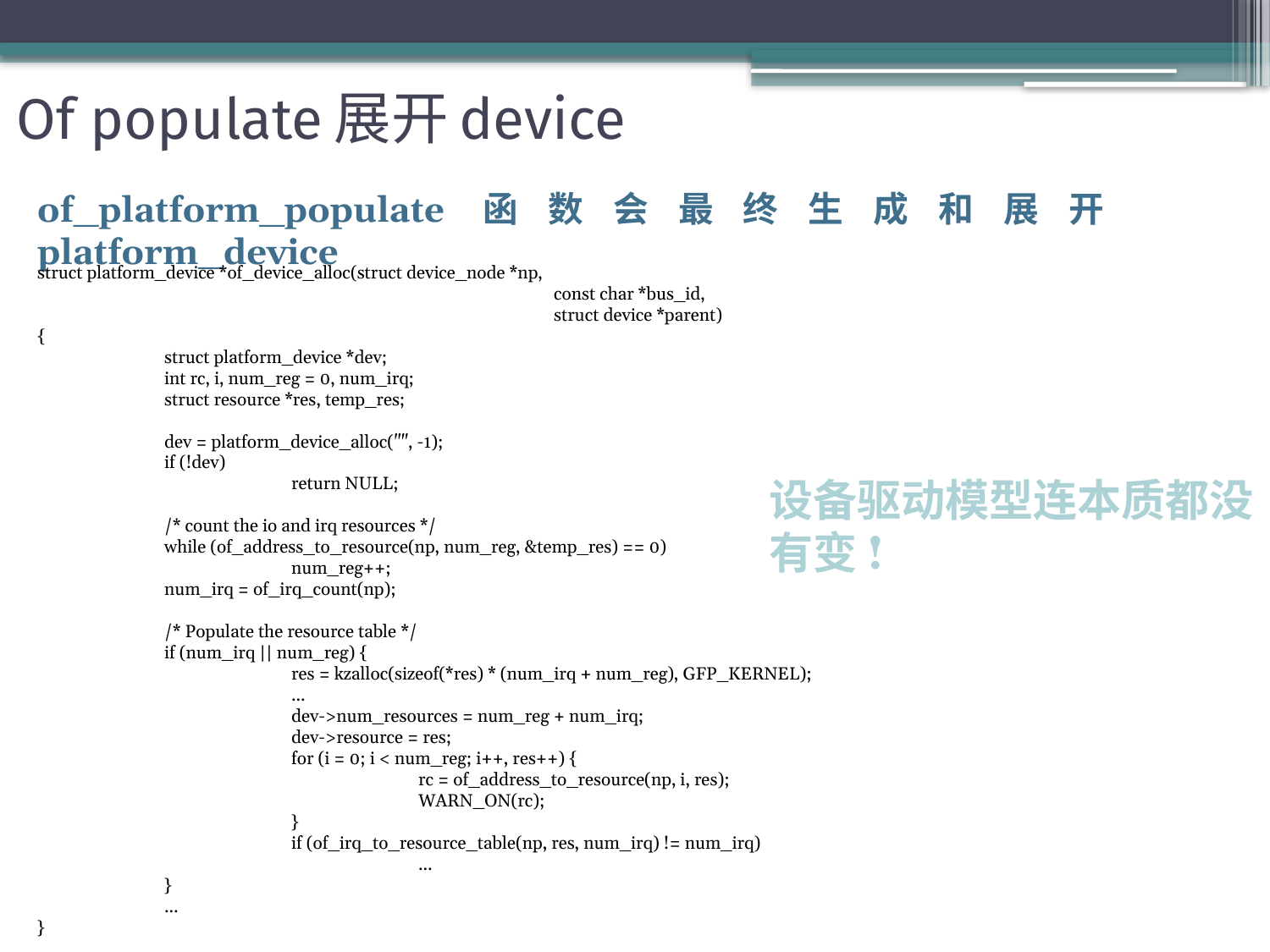

# Of populate展开device
of_platform_populate函数会最终生成和展开platform_device
struct platform_device *of_device_alloc(struct device_node *np,
				  const char *bus_id,
				  struct device *parent)
{
	struct platform_device *dev;
	int rc, i, num_reg = 0, num_irq;
	struct resource *res, temp_res;

	dev = platform_device_alloc("", -1);
	if (!dev)
		return NULL;

	/* count the io and irq resources */
	while (of_address_to_resource(np, num_reg, &temp_res) == 0)
		num_reg++;
	num_irq = of_irq_count(np);

	/* Populate the resource table */
	if (num_irq || num_reg) {
		res = kzalloc(sizeof(*res) * (num_irq + num_reg), GFP_KERNEL);
		...
		dev->num_resources = num_reg + num_irq;
		dev->resource = res;
		for (i = 0; i < num_reg; i++, res++) {
			rc = of_address_to_resource(np, i, res);
			WARN_ON(rc);
		}
		if (of_irq_to_resource_table(np, res, num_irq) != num_irq)
			...
	}
	...
}
设备驱动模型连本质都没有变!